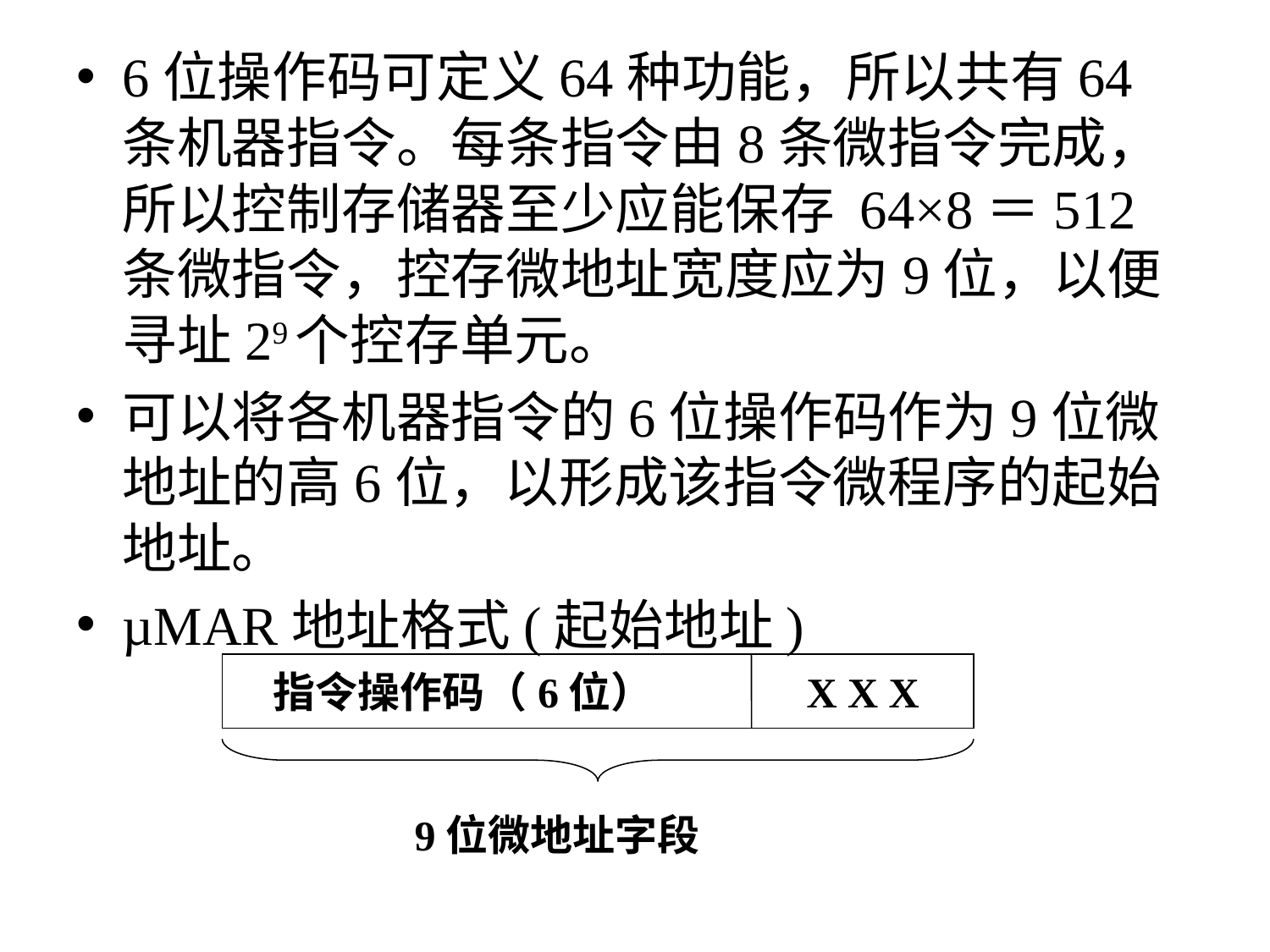

6位操作码可定义64种功能，所以共有64条机器指令。每条指令由8条微指令完成，所以控制存储器至少应能保存 64×8＝512 条微指令，控存微地址宽度应为9位，以便寻址29个控存单元。
可以将各机器指令的6位操作码作为9位微地址的高6位，以形成该指令微程序的起始地址。
µMAR地址格式(起始地址)

   指令操作码（6位）               X X X

9位微地址字段